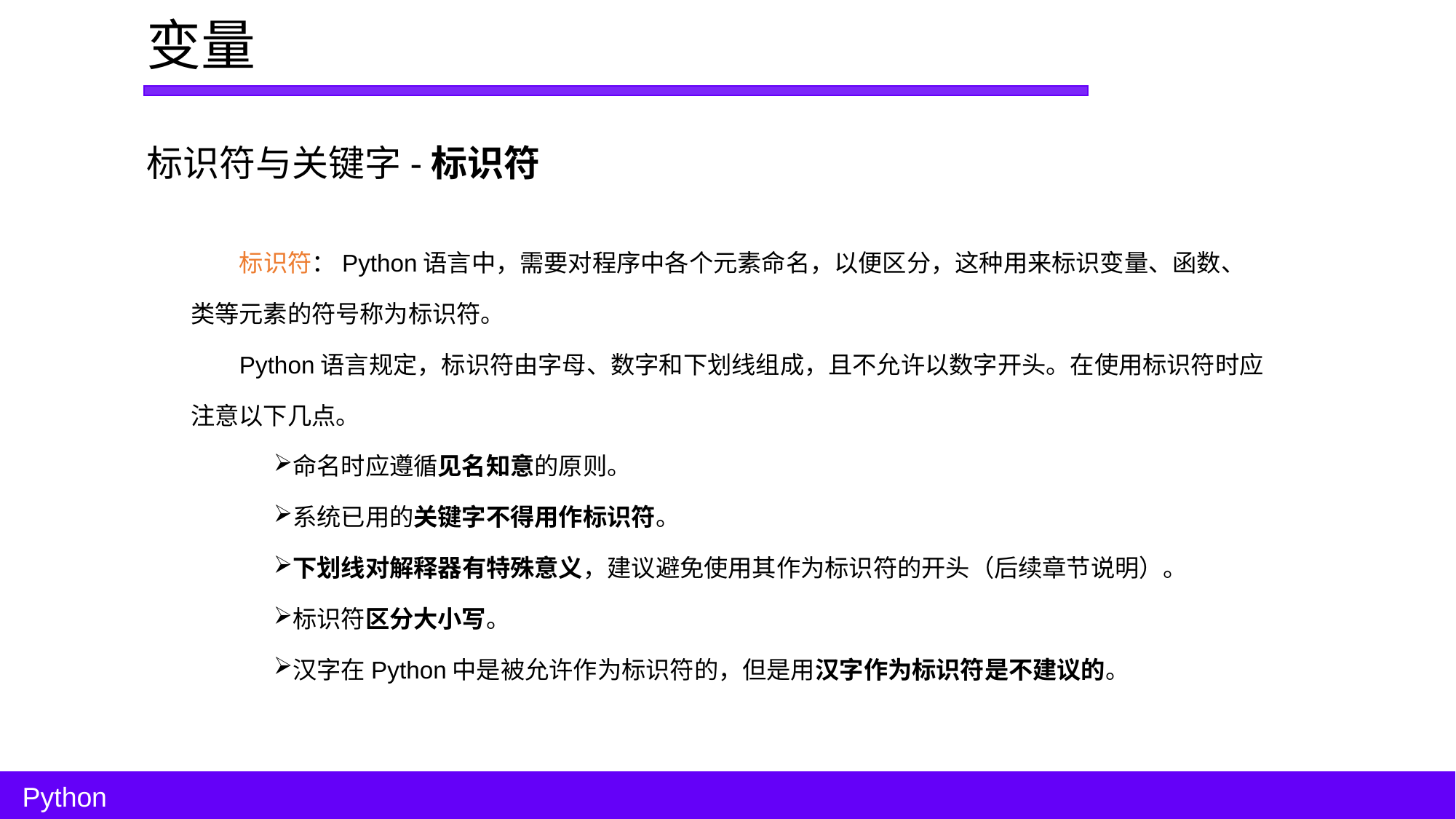

变量
标识符与关键字-标识符
标识符：Python语言中，需要对程序中各个元素命名，以便区分，这种用来标识变量、函数、类等元素的符号称为标识符。
Python语言规定，标识符由字母、数字和下划线组成，且不允许以数字开头。在使用标识符时应注意以下几点。
命名时应遵循见名知意的原则。
系统已用的关键字不得用作标识符。
下划线对解释器有特殊意义，建议避免使用其作为标识符的开头（后续章节说明）。
标识符区分大小写。
汉字在Python中是被允许作为标识符的，但是用汉字作为标识符是不建议的。